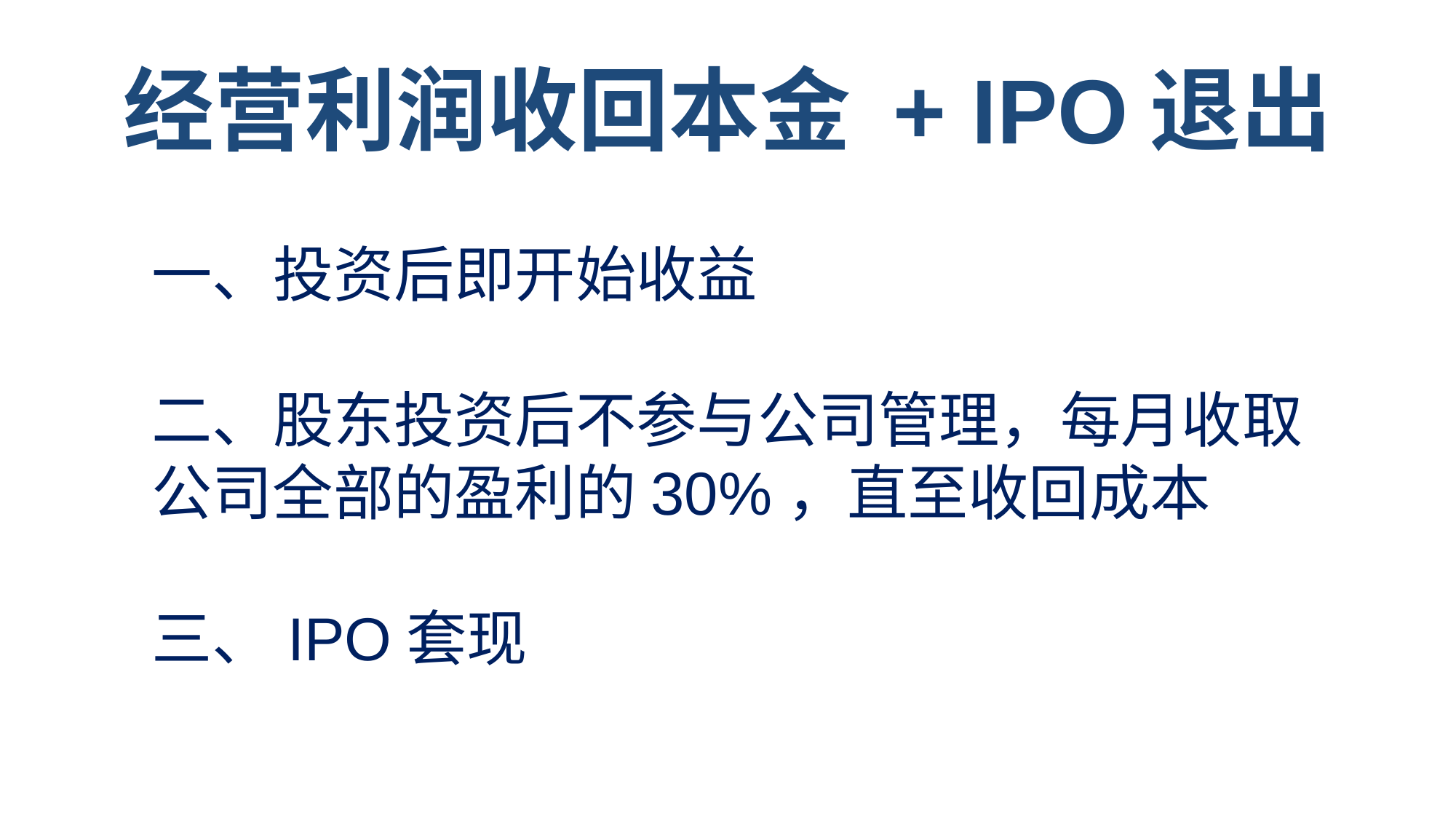

经营利润收回本金 + IPO退出
一、投资后即开始收益

二、股东投资后不参与公司管理，每月收取公司全部的盈利的30%，直至收回成本

三、IPO套现